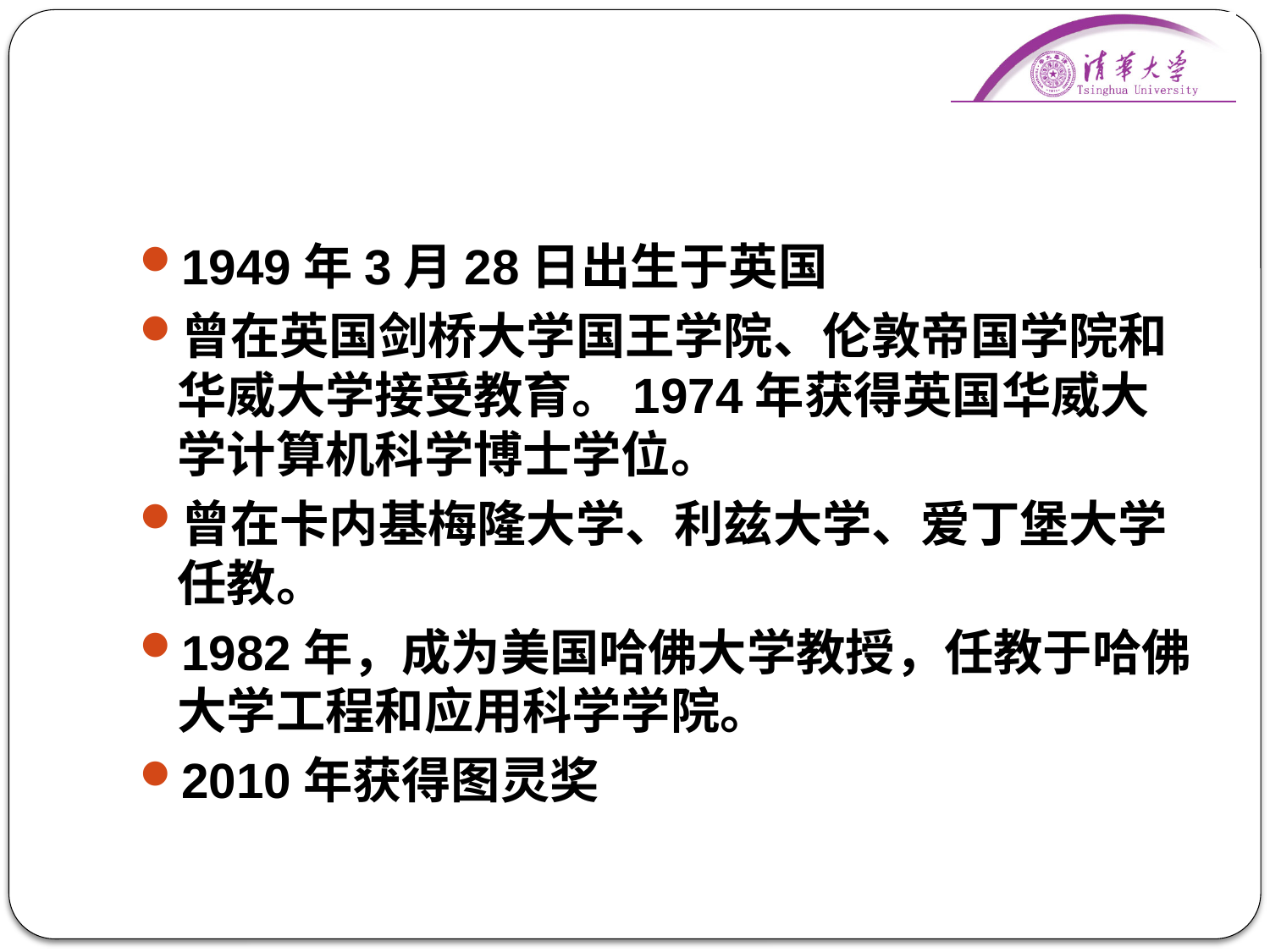

#
1949年3月28日出生于英国
曾在英国剑桥大学国王学院、伦敦帝国学院和华威大学接受教育。1974年获得英国华威大学计算机科学博士学位。
曾在卡内基梅隆大学、利兹大学、爱丁堡大学任教。
1982年，成为美国哈佛大学教授，任教于哈佛大学工程和应用科学学院。
2010年获得图灵奖

82